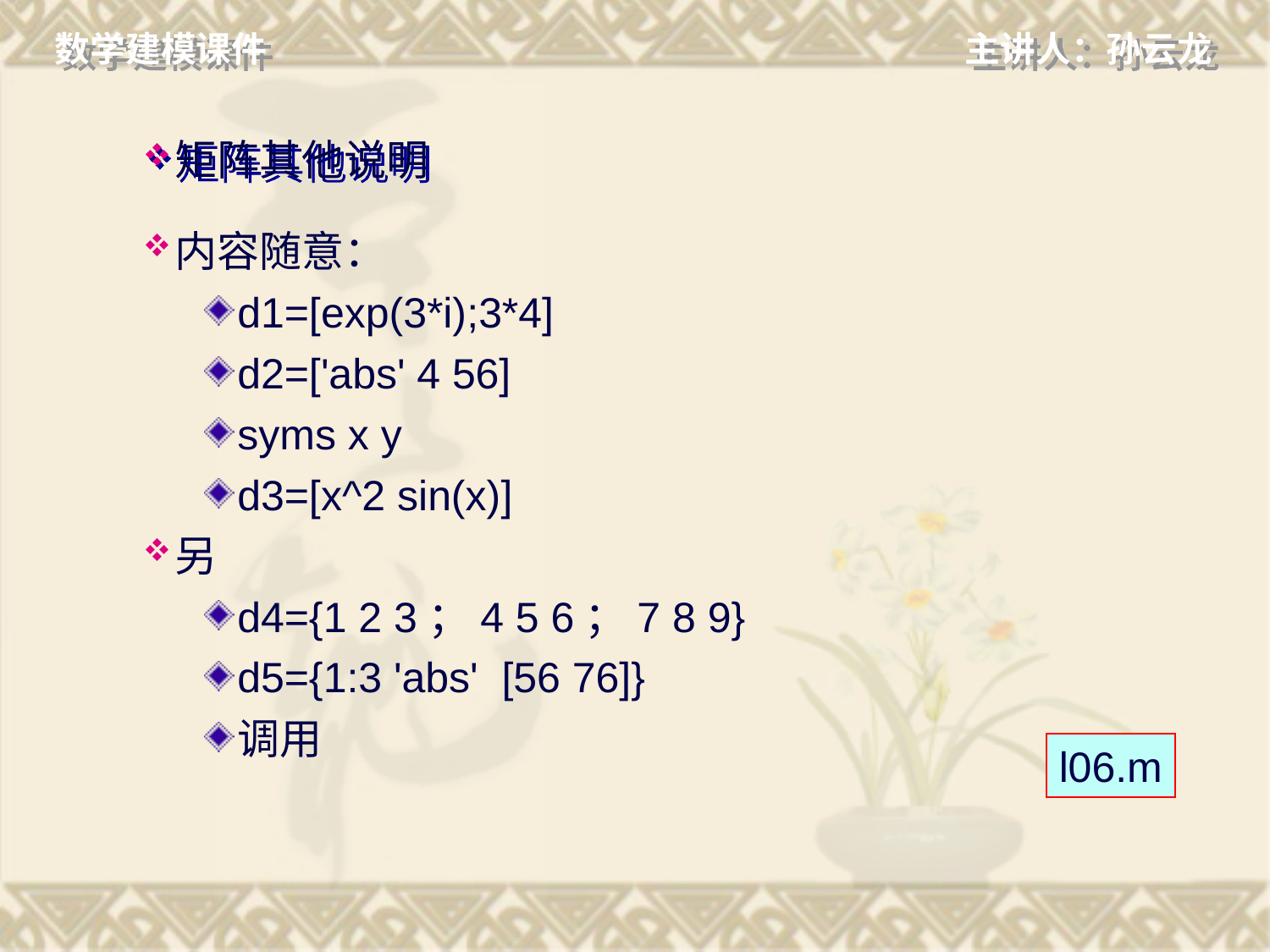

# 矩阵其他说明
内容随意：
d1=[exp(3*i);3*4]
d2=['abs' 4 56]
syms x y
d3=[x^2 sin(x)]
另
d4={1 2 3；4 5 6；7 8 9}
d5={1:3 'abs'  [56 76]}
调用
l06.m